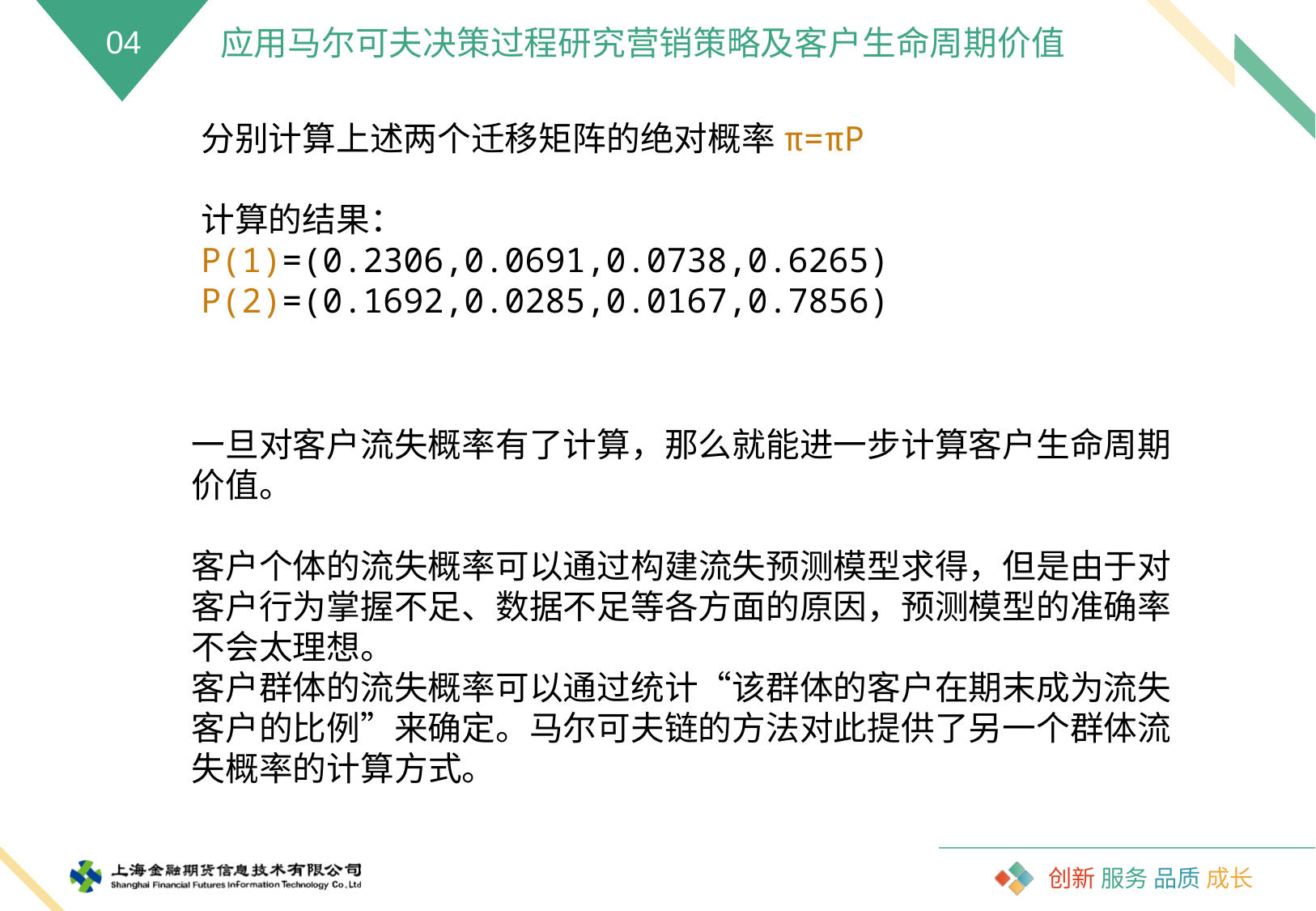

应用马尔可夫决策过程研究营销策略及客户生命周期价值
04
分别计算上述两个迁移矩阵的绝对概率π=πP

计算的结果：
P(1)=(0.2306,0.0691,0.0738,0.6265)
P(2)=(0.1692,0.0285,0.0167,0.7856)
一旦对客户流失概率有了计算，那么就能进一步计算客户生命周期价值。

客户个体的流失概率可以通过构建流失预测模型求得，但是由于对客户行为掌握不足、数据不足等各方面的原因，预测模型的准确率不会太理想。
客户群体的流失概率可以通过统计“该群体的客户在期末成为流失客户的比例”来确定。马尔可夫链的方法对此提供了另一个群体流失概率的计算方式。